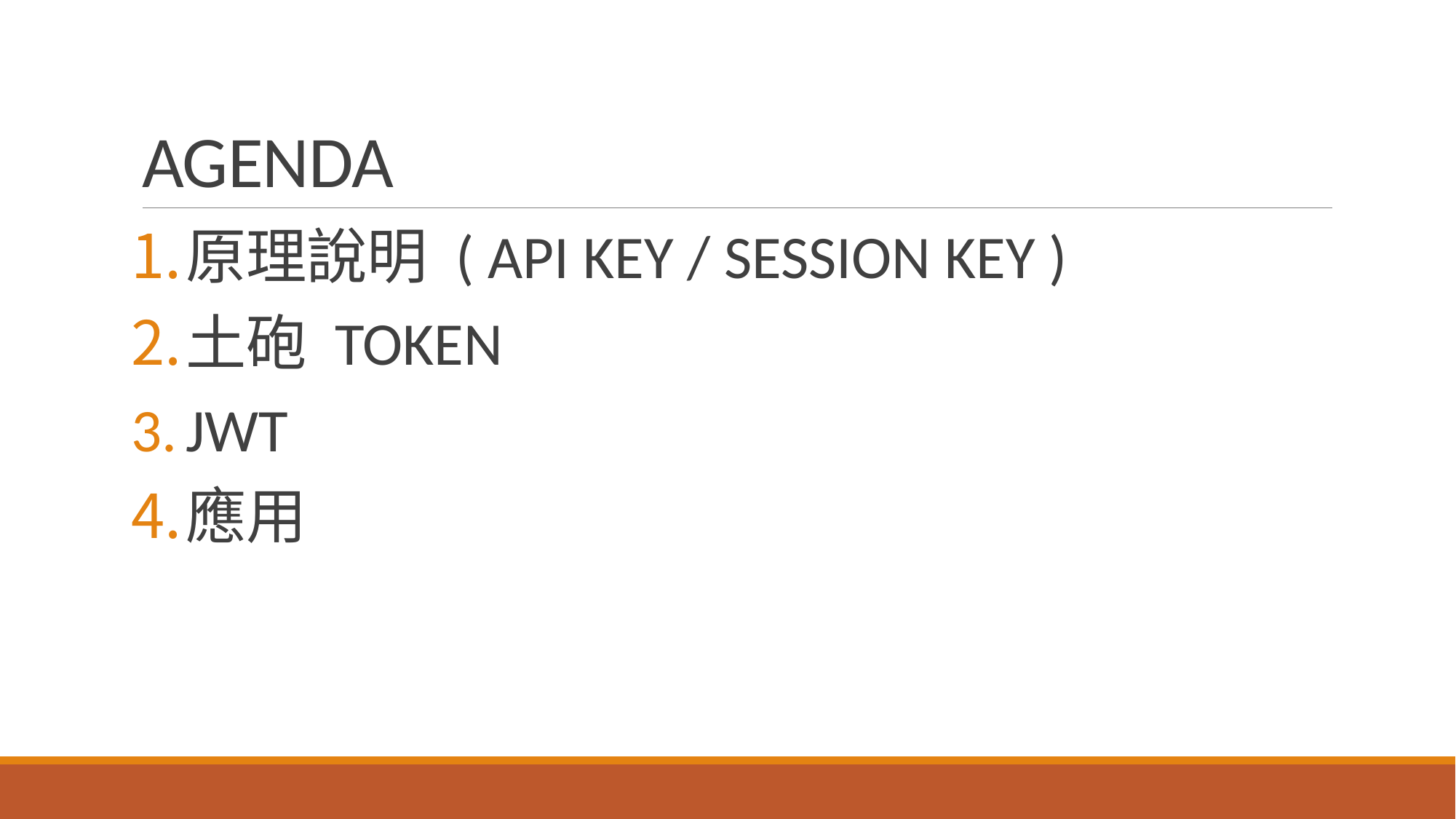

# AGENDA
原理說明 ( API KEY / SESSION KEY )
土砲 TOKEN
JWT
應用